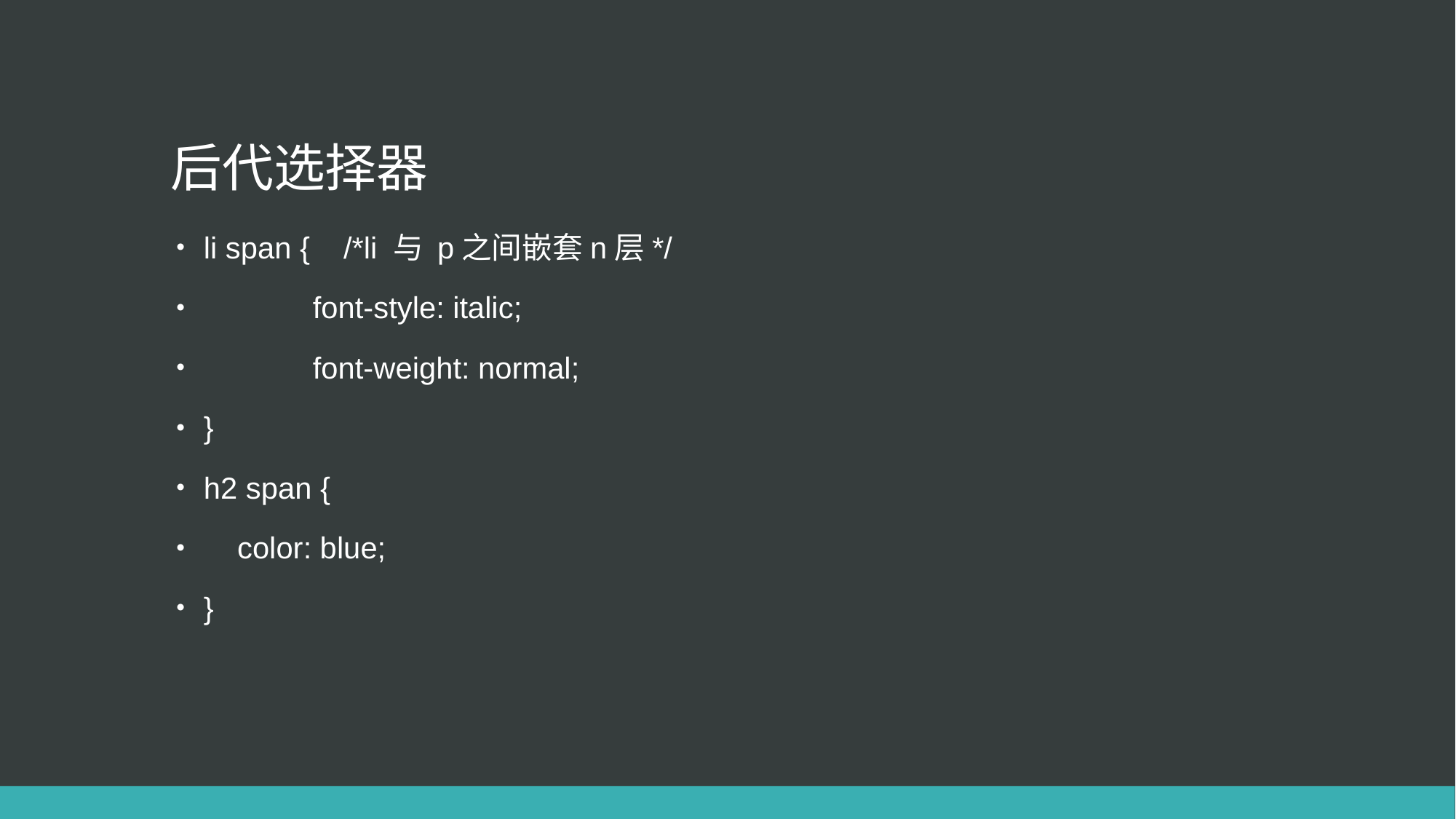

# 后代选择器
li span {    /*li 与 p之间嵌套n层*/
	font-style: italic;
	font-weight: normal;
}
h2 span {
    color: blue;
}